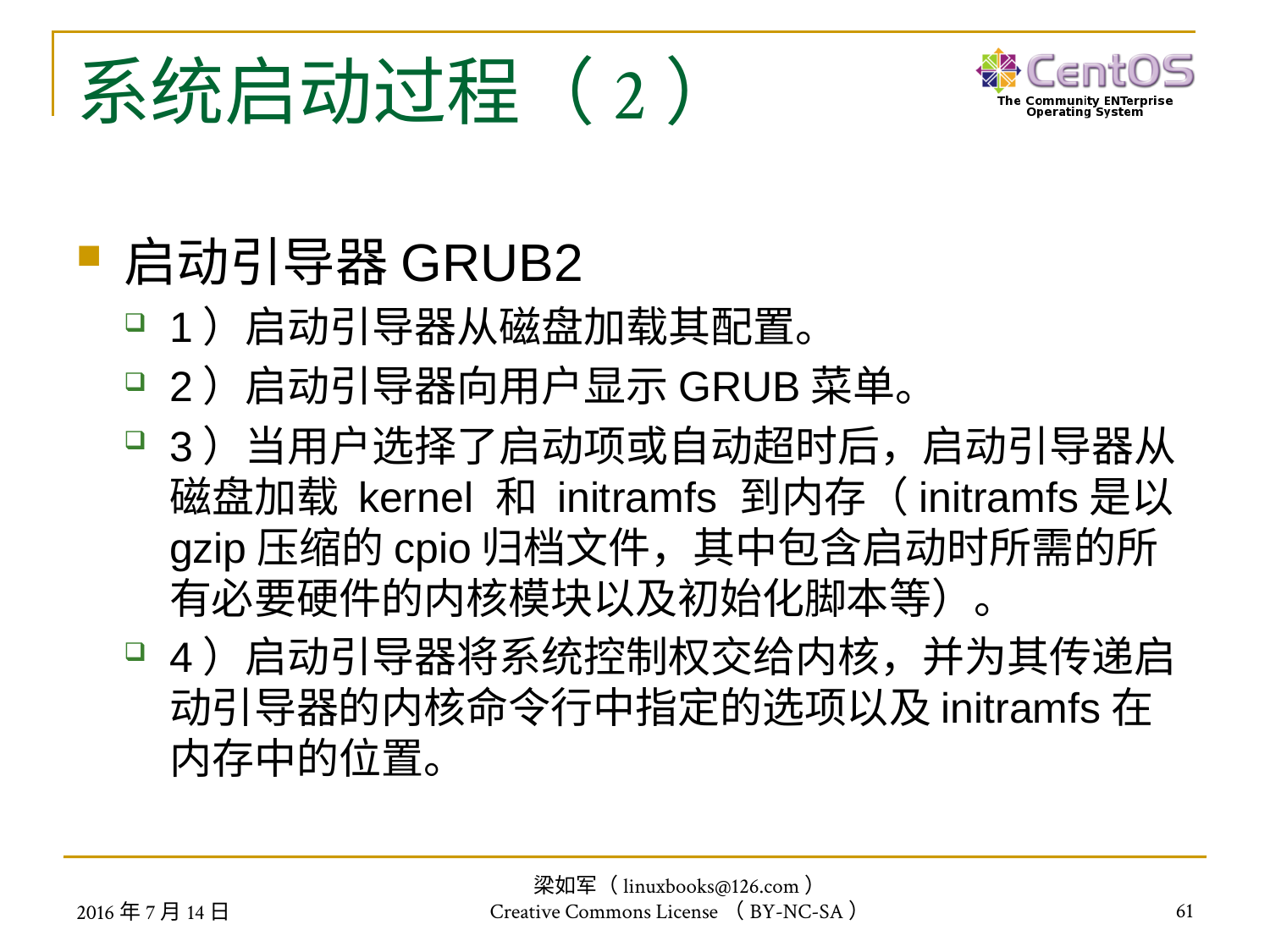

# 系统启动过程（2）
启动引导器GRUB2
1）启动引导器从磁盘加载其配置。
2）启动引导器向用户显示GRUB菜单。
3）当用户选择了启动项或自动超时后，启动引导器从磁盘加载 kernel 和 initramfs 到内存（initramfs是以gzip压缩的cpio归档文件，其中包含启动时所需的所有必要硬件的内核模块以及初始化脚本等）。
4）启动引导器将系统控制权交给内核，并为其传递启动引导器的内核命令行中指定的选项以及initramfs在内存中的位置。

梁如军（linuxbooks@126.com）
Creative Commons License（BY-NC-SA）
2016年7月14日
61